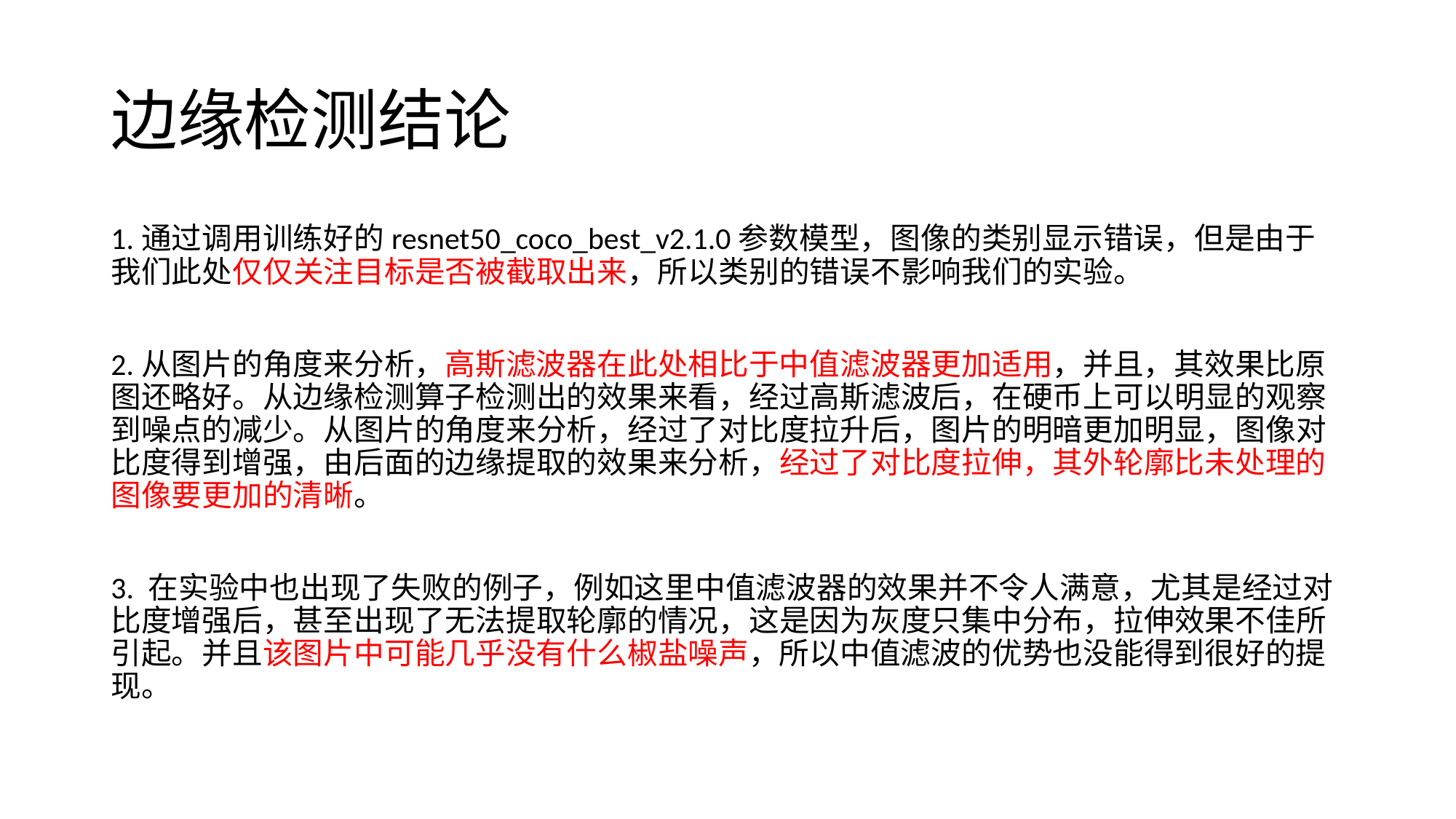

# 边缘检测结论
1.通过调用训练好的resnet50_coco_best_v2.1.0参数模型，图像的类别显示错误，但是由于我们此处仅仅关注目标是否被截取出来，所以类别的错误不影响我们的实验。

2.从图片的角度来分析，高斯滤波器在此处相比于中值滤波器更加适用，并且，其效果比原图还略好。从边缘检测算子检测出的效果来看，经过高斯滤波后，在硬币上可以明显的观察到噪点的减少。从图片的角度来分析，经过了对比度拉升后，图片的明暗更加明显，图像对比度得到增强，由后面的边缘提取的效果来分析，经过了对比度拉伸，其外轮廓比未处理的图像要更加的清晰。

3. 在实验中也出现了失败的例子，例如这里中值滤波器的效果并不令人满意，尤其是经过对比度增强后，甚至出现了无法提取轮廓的情况，这是因为灰度只集中分布，拉伸效果不佳所引起。并且该图片中可能几乎没有什么椒盐噪声，所以中值滤波的优势也没能得到很好的提现。